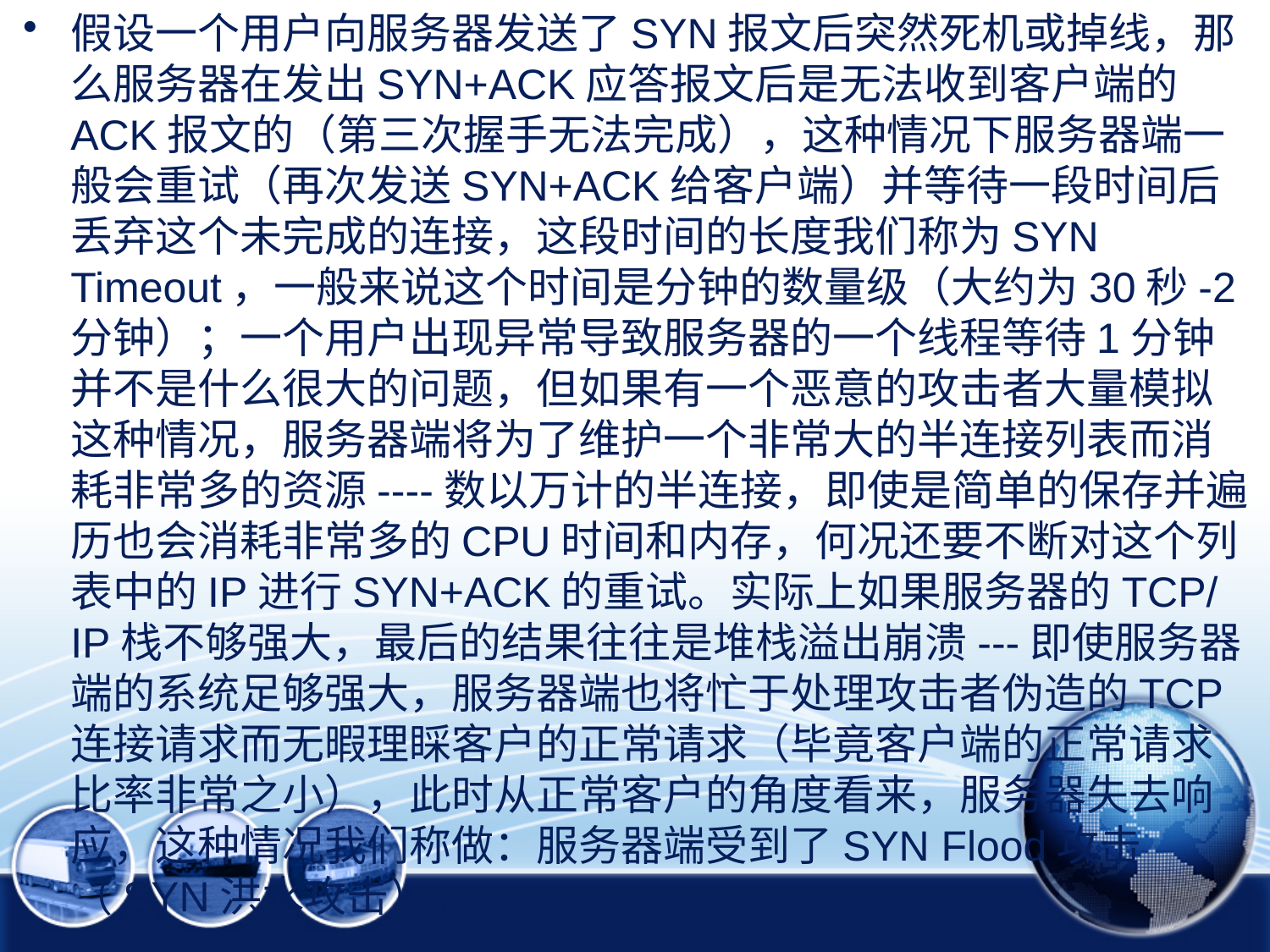

假设一个用户向服务器发送了SYN报文后突然死机或掉线，那么服务器在发出SYN+ACK应答报文后是无法收到客户端的ACK报文的（第三次握手无法完成），这种情况下服务器端一般会重试（再次发送SYN+ACK给客户端）并等待一段时间后丢弃这个未完成的连接，这段时间的长度我们称为SYN Timeout，一般来说这个时间是分钟的数量级（大约为30秒-2分钟）；一个用户出现异常导致服务器的一个线程等待1分钟并不是什么很大的问题，但如果有一个恶意的攻击者大量模拟这种情况，服务器端将为了维护一个非常大的半连接列表而消耗非常多的资源----数以万计的半连接，即使是简单的保存并遍历也会消耗非常多的CPU时间和内存，何况还要不断对这个列表中的IP进行SYN+ACK的重试。实际上如果服务器的TCP/IP栈不够强大，最后的结果往往是堆栈溢出崩溃---即使服务器端的系统足够强大，服务器端也将忙于处理攻击者伪造的TCP连接请求而无暇理睬客户的正常请求（毕竟客户端的正常请求比率非常之小），此时从正常客户的角度看来，服务器失去响应，这种情况我们称做：服务器端受到了SYN Flood攻击（SYN洪水攻击）。